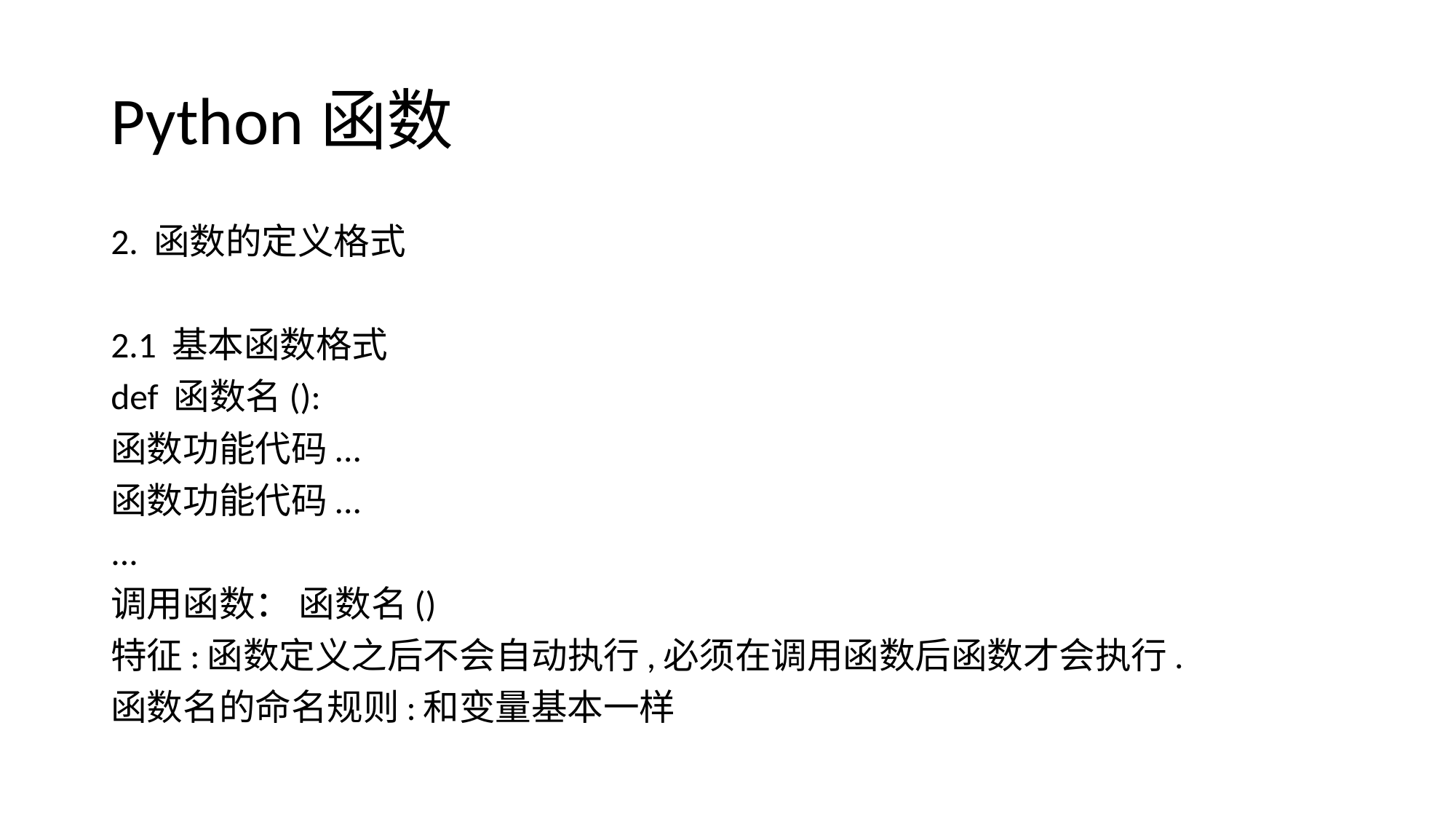

# Python函数
2. 函数的定义格式

2.1 基本函数格式
def 函数名():
函数功能代码...
函数功能代码...
...
调用函数： 函数名()
特征:函数定义之后不会自动执行,必须在调用函数后函数才会执行.
函数名的命名规则:和变量基本一样